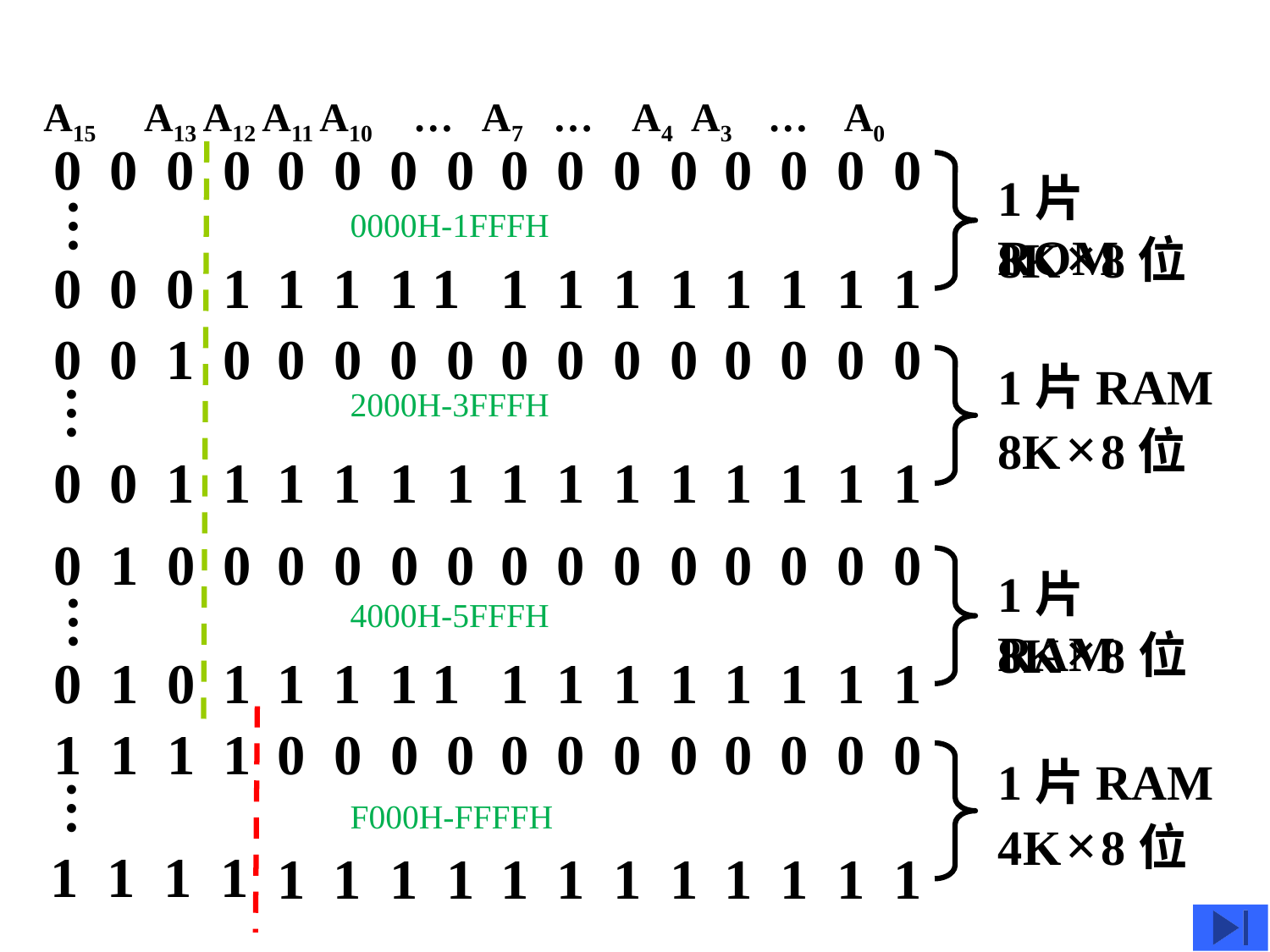

A15        A13 A12 A11 A10    …   A7     …    A4   A3      …      A0
0  0  0  0
0  0  0  0
0  0  0  0
0  0  0  0

1片 ROM
…
0  0  0  1
1  1  1 1
1  1  1  1
1  1  1  1
8K × 8位
0  0  1  0
0  0  0  0
0  0  0  0
0  0  0  0

1片RAM
…
0  0  1  1
1  1  1  1
1  1  1  1
1  1  1  1
8K × 8位

0000H-1FFFH
2000H-3FFFH
0  1  0  0
0  0  0  0
0  0  0  0
0  0  0  0

1片 RAM
…
0  1  0  1
1  1  1 1
1  1  1  1
1  1  1  1
8K × 8位
1  1  1  1
0  0  0  0
0  0  0  0
0  0  0  0

1片RAM
…
1  1  1  1
1  1  1  1
1  1  1  1
1  1  1  1
4K × 8位
4000H-5FFFH

F000H-FFFFH